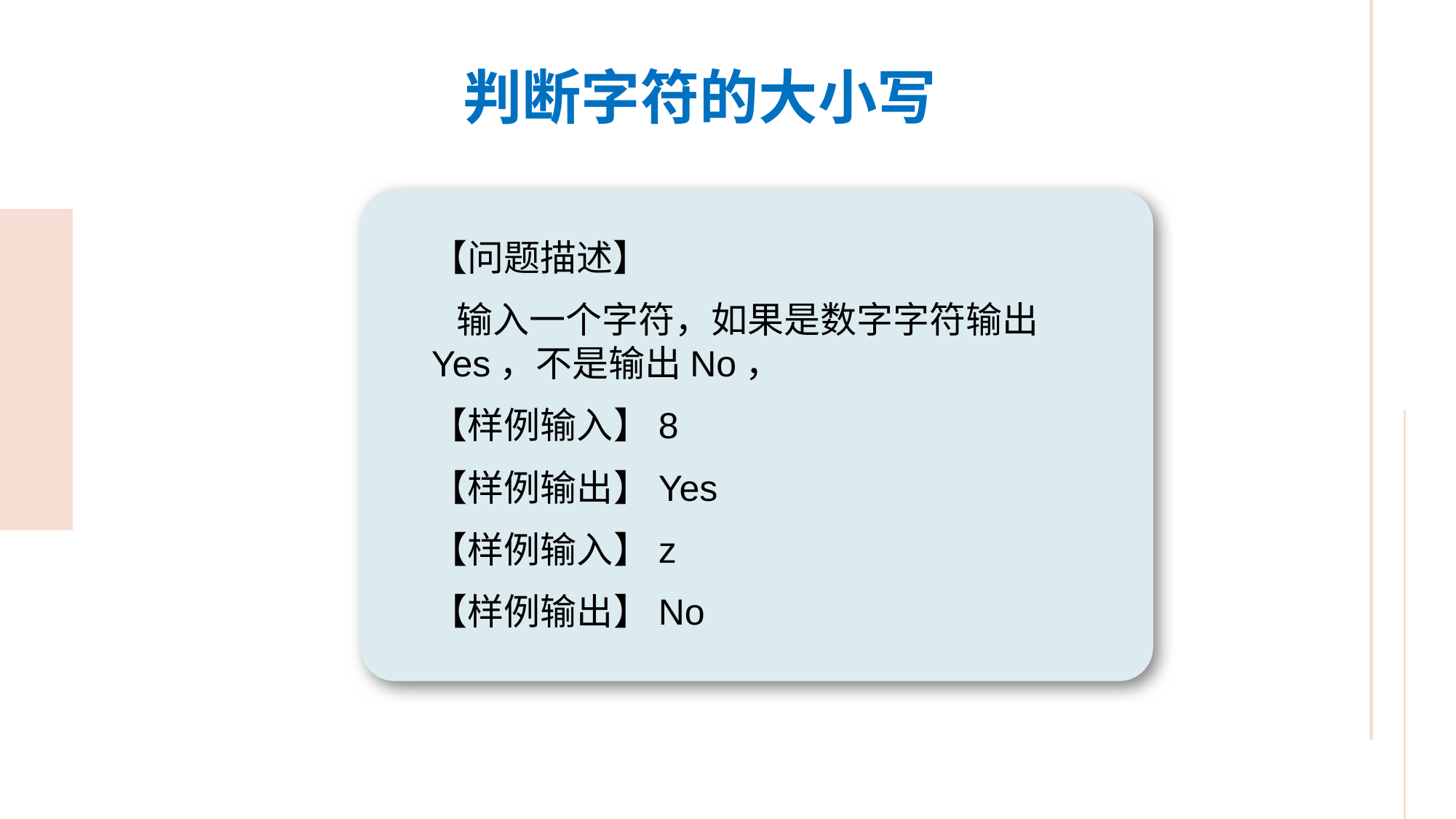

判断字符的大小写

【问题描述】
  输入一个字符，如果是数字字符输出Yes，不是输出No，
【样例输入】8
【样例输出】Yes
【样例输入】z
【样例输出】No